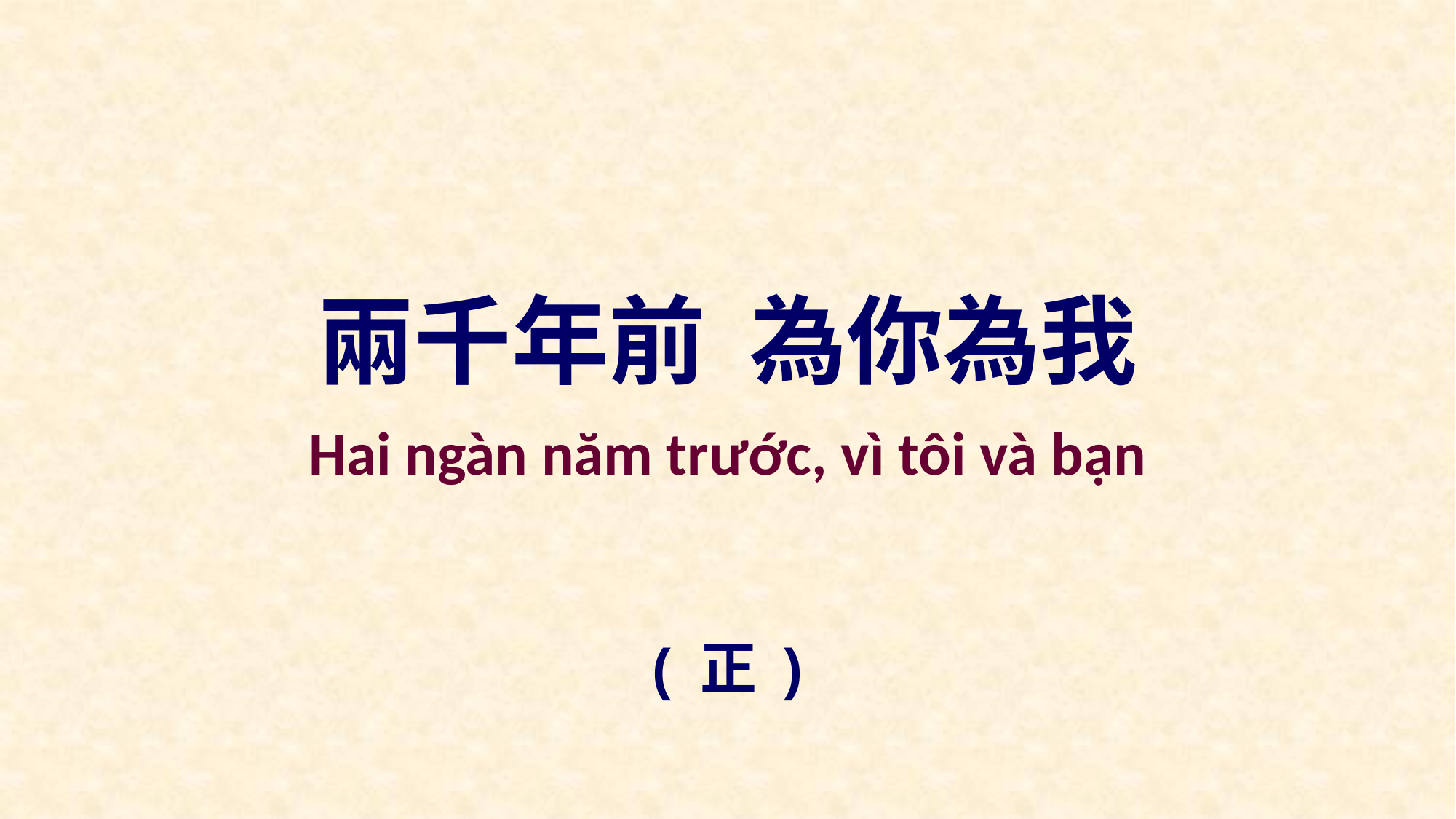

兩千年前  為你為我
Hai ngàn năm trước, vì tôi và bạn
( 正 )